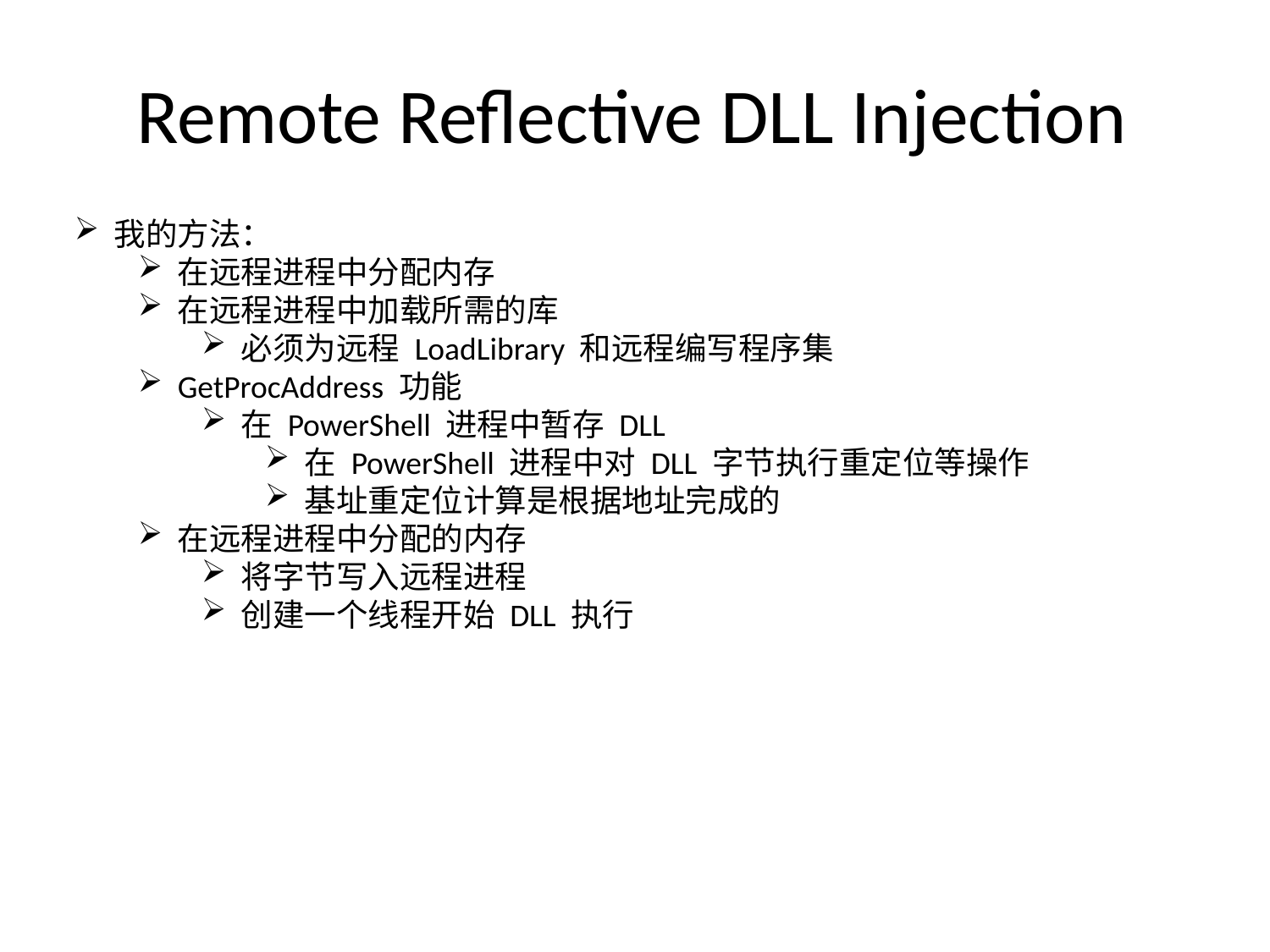

# Remote Reflective DLL Injection
我的方法：
在远程进程中分配内存
在远程进程中加载​​所需的库
必须为远程 LoadLibrary 和远程编写程序集
GetProcAddress 功能
在 PowerShell 进程中暂存 DLL
在 PowerShell 进程中对 DLL 字节执行重定位等操作
基址重定位计算是根据地址完成的
在远程进程中分配的内存
将字节写入远程进程
创建一个线程开始 DLL 执行